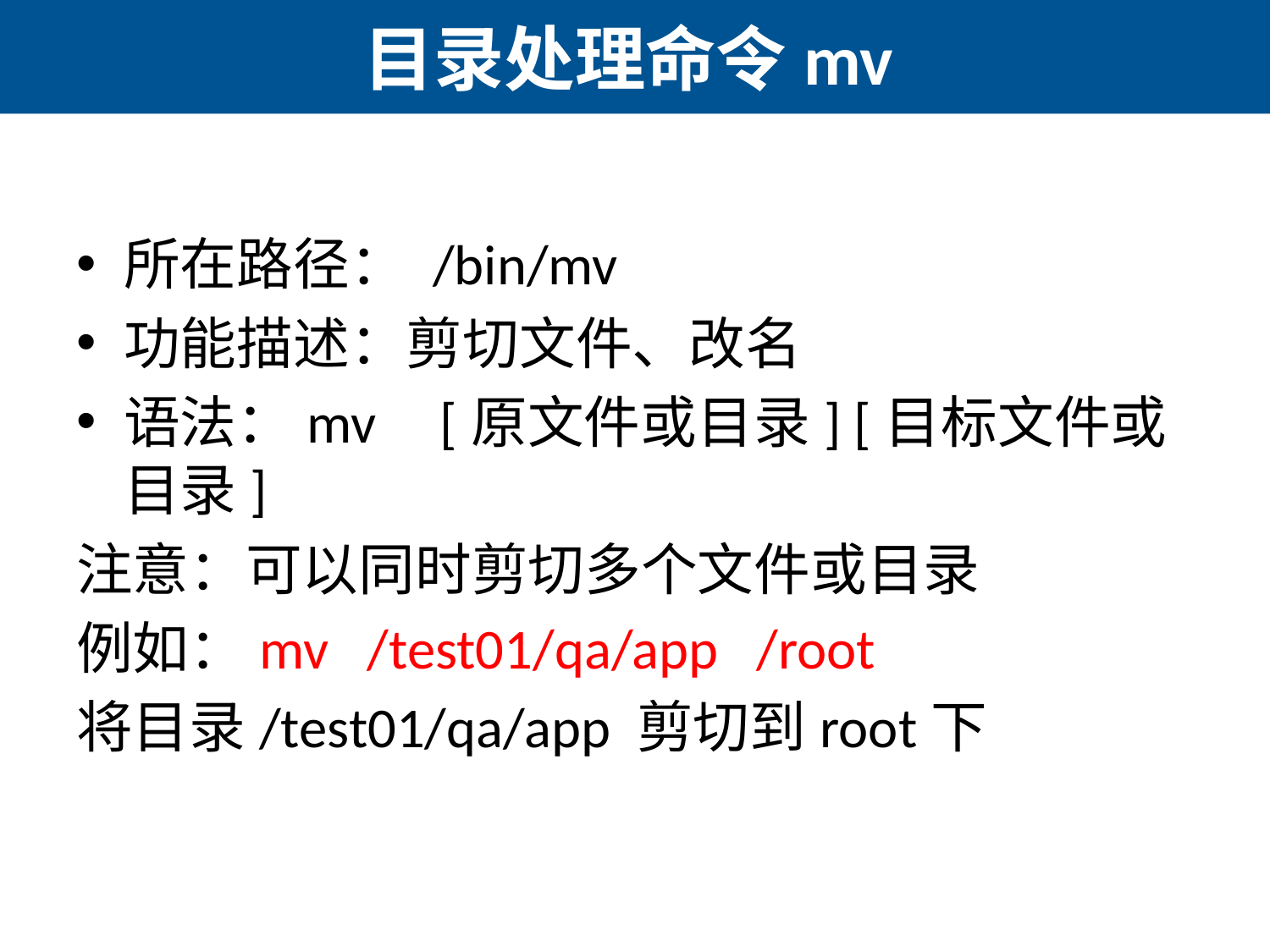

# 目录处理命令mv
所在路径： /bin/mv
功能描述：剪切文件、改名
语法：mv     [原文件或目录] [目标文件或目录]
注意：可以同时剪切多个文件或目录
例如：mv   /test01/qa/app   /root
将目录/test01/qa/app 剪切到root下